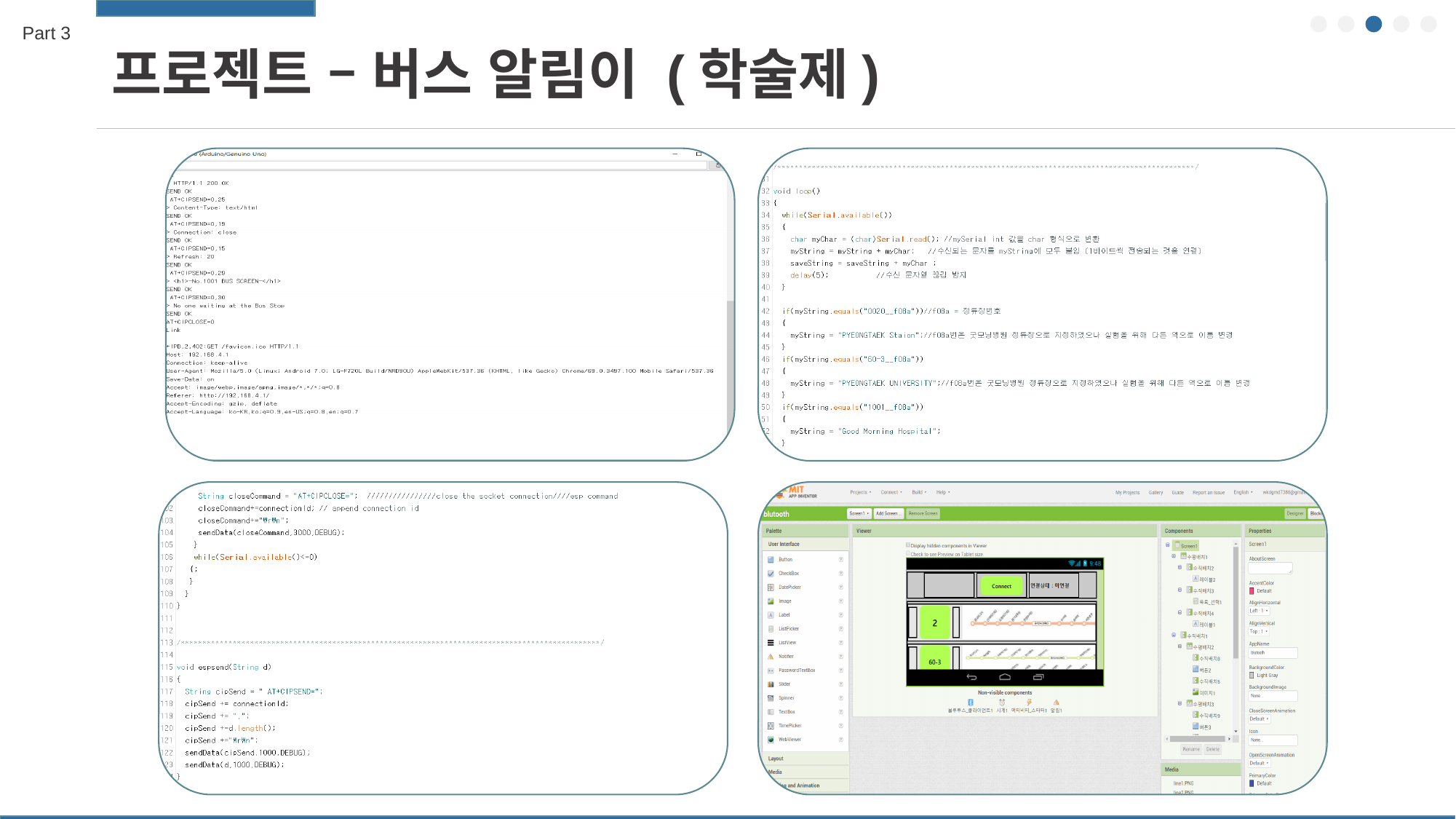

Part 3

프로젝트 – 버스 알림이 (학술제)